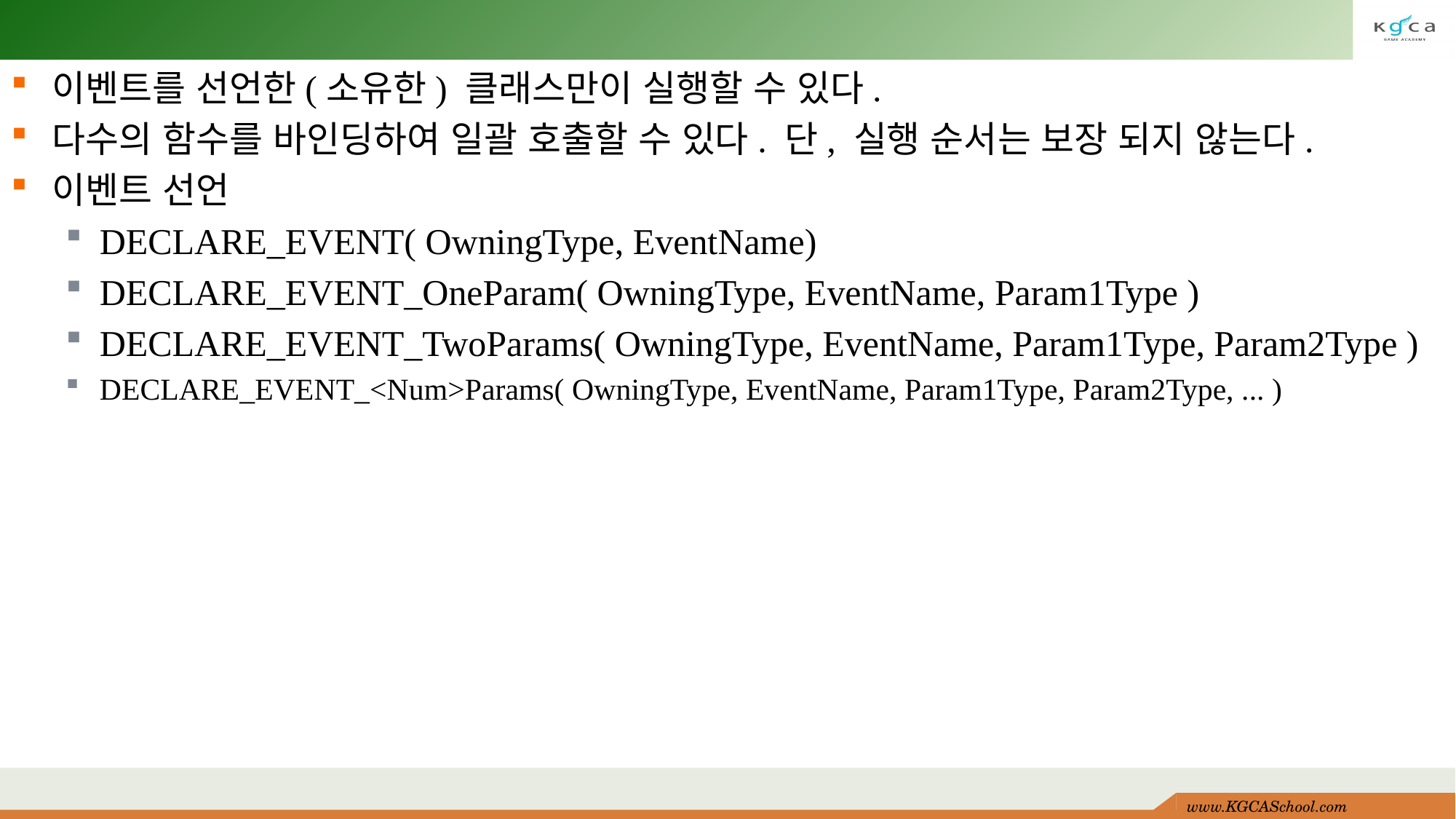

#
이벤트를 선언한(소유한) 클래스만이 실행할 수 있다.
다수의 함수를 바인딩하여 일괄 호출할 수 있다. 단, 실행 순서는 보장 되지 않는다.
이벤트 선언
DECLARE_EVENT( OwningType, EventName)
DECLARE_EVENT_OneParam( OwningType, EventName, Param1Type )
DECLARE_EVENT_TwoParams( OwningType, EventName, Param1Type, Param2Type )
DECLARE_EVENT_<Num>Params( OwningType, EventName, Param1Type, Param2Type, ... )